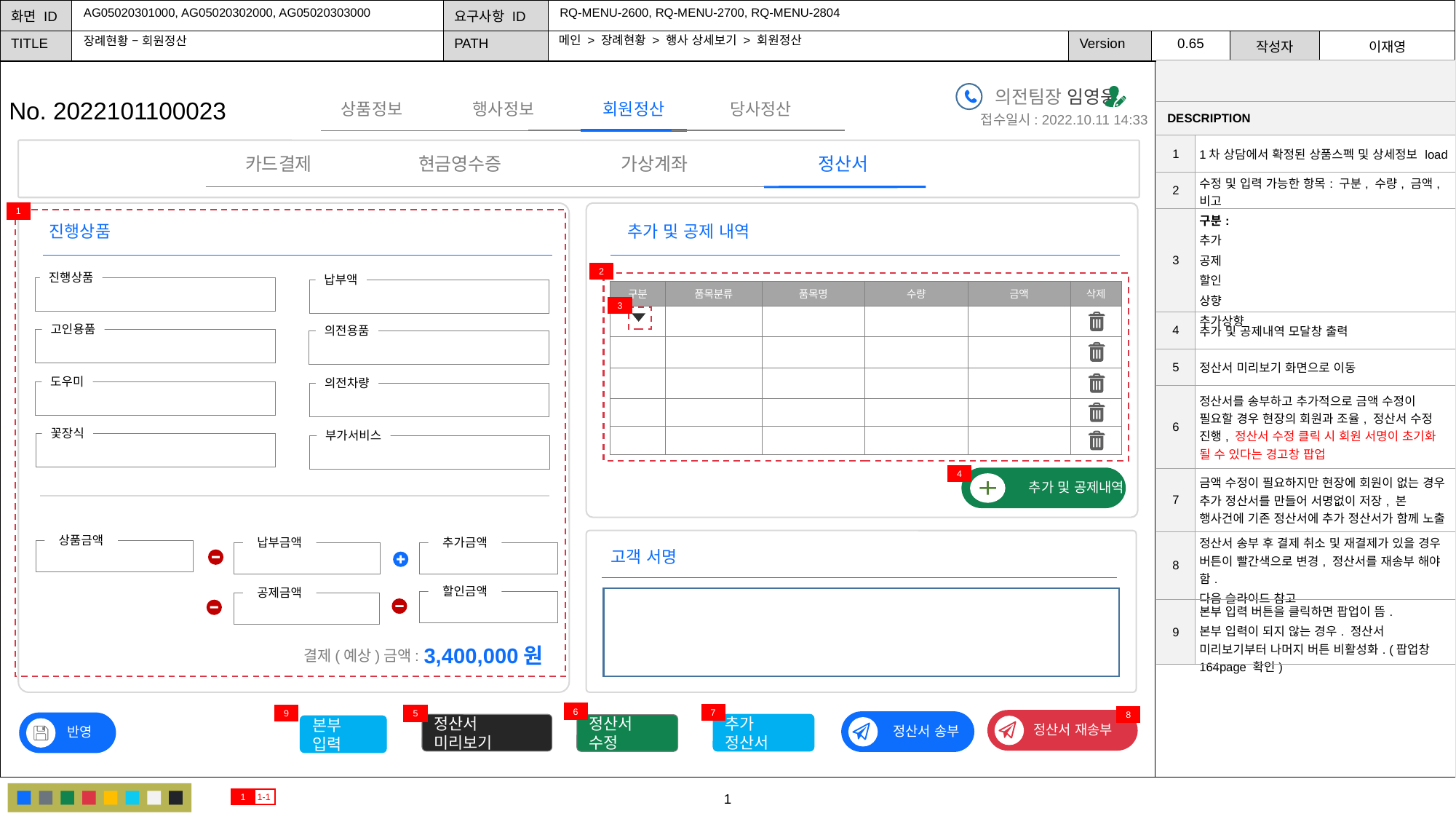

AG05020301000, AG05020302000, AG05020303000
RQ-MENU-2600, RQ-MENU-2700, RQ-MENU-2804
메인 > 장례현황 > 행사 상세보기 > 회원정산

장례현황 – 회원정산
|  |  |
| --- | --- |
| DESCRIPTION |  |
| 1 | 1차 상담에서 확정된 상품스펙 및 상세정보 load |
| 2 | 수정 및 입력 가능한 항목: 구분, 수량, 금액, 비고 |
| 3 | 구분: 추가 공제 할인 상향 추가상향 |
| 4 | 추가 및 공제내역 모달창 출력 |
| 5 | 정산서 미리보기 화면으로 이동 |
| 6 | 정산서를 송부하고 추가적으로 금액 수정이 필요할 경우 현장의 회원과 조율, 정산서 수정 진행, 정산서 수정 클릭 시 회원 서명이 초기화 될 수 있다는 경고창 팝업 |
| 7 | 금액 수정이 필요하지만 현장에 회원이 없는 경우 추가 정산서를 만들어 서명없이 저장, 본 행사건에 기존 정산서에 추가 정산서가 함께 노출 |
| 8 | 정산서 송부 후 결제 취소 및 재결제가 있을 경우 버튼이 빨간색으로 변경, 정산서를 재송부 해야 함. 다음 슬라이드 참고 |
| 9 | 본부 입력 버튼을 클릭하면 팝업이 뜸. 본부 입력이 되지 않는 경우. 정산서 미리보기부터 나머지 버튼 비활성화. (팝업창 164page 확인) |
의전팀장 임영웅

No. 2022101100023
행사정보
회원정산
당사정산
상품정보
접수일시: 2022.10.11 14:33

정산서
카드결제
현금영수증
가상계좌

1

진행상품
추가 및 공제 내역
2
진행상품

납부액

| 구분 | 품목분류 | 품목명 | 수량 | 금액 | 삭제 |
| --- | --- | --- | --- | --- | --- |
|  |  |  |  |  |  |
|  |  |  |  |  |  |
|  |  |  |  |  |  |
|  |  |  |  |  |  |
|  |  |  |  |  |  |
3

고인용품

의전용품

도우미

의전차량

꽃장식

부가서비스

4

추가 및 공제내역

고객 서명

상품금액
납부금액
추가금액

할인금액
공제금액

3,400,000원
결제(예상)금액:
6
7
9
5
8

정산서 재송부

정산서 송부

반영

추가 정산서
정산서 미리보기
정산서 수정
본부 입력
1
1-1